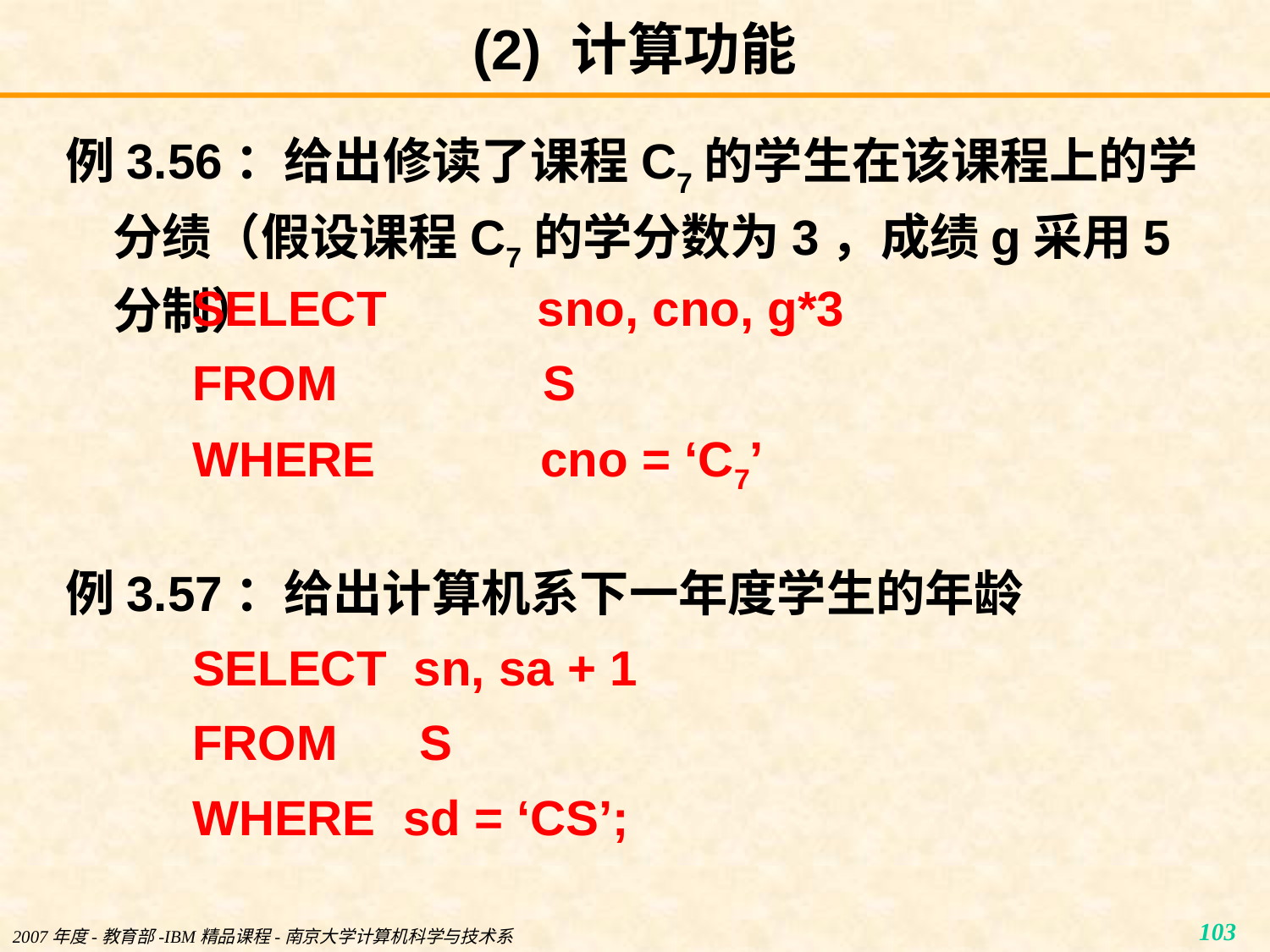

# (2) 计算功能
例3.56：给出修读了课程C7的学生在该课程上的学分绩（假设课程C7的学分数为3，成绩g采用5分制）
SELECT           sno, cno, g*3
FROM               S
WHERE            cno = ‘C7’
例3.57：给出计算机系下一年度学生的年龄
SELECT  sn, sa + 1
FROM      S
WHERE  sd = ‘CS’;
103
2007年度-教育部-IBM精品课程-南京大学计算机科学与技术系